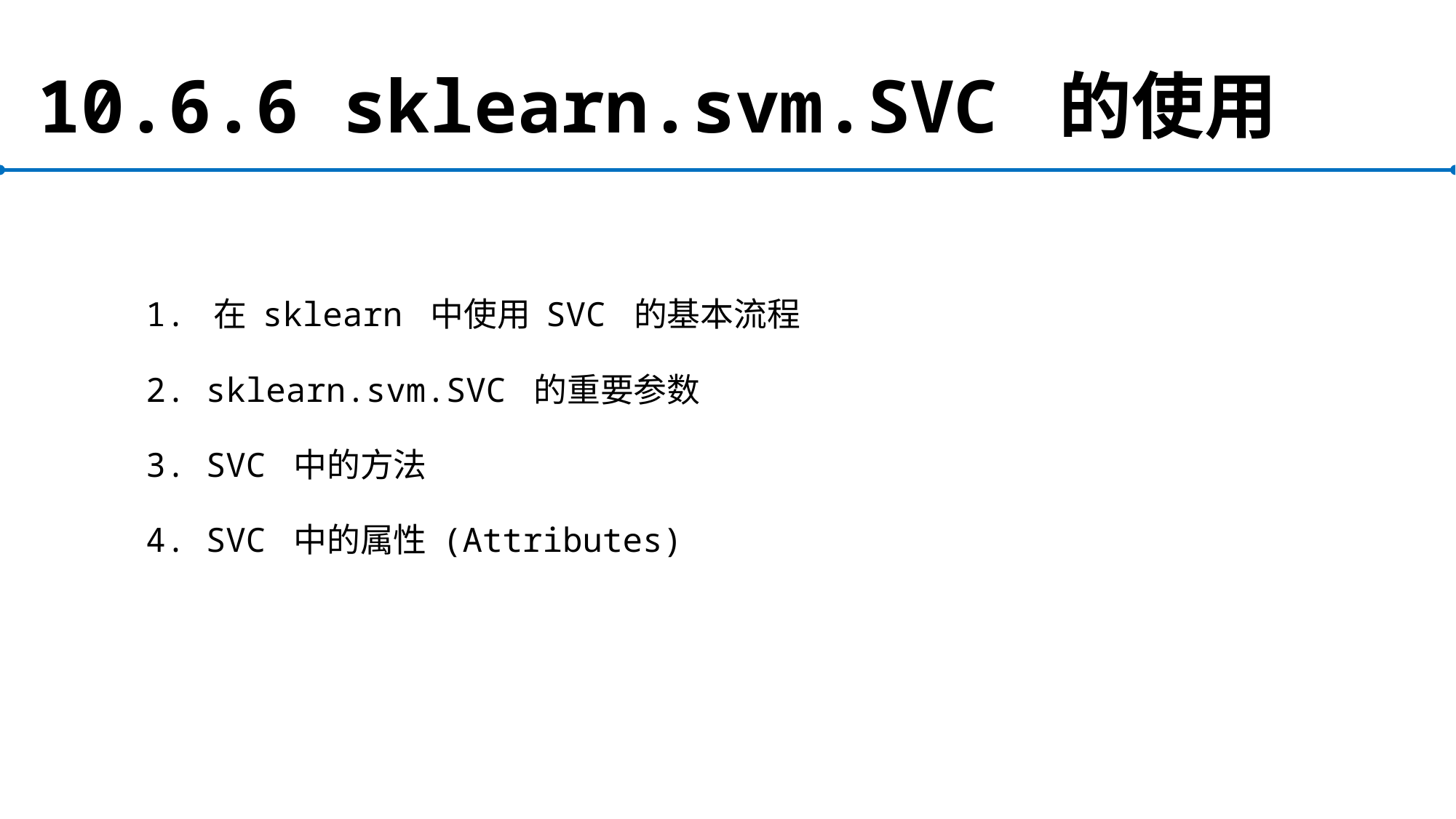

# 10.6.6 sklearn.svm.SVC 的使用
1. 在 sklearn 中使用 SVC 的基本流程
2. sklearn.svm.SVC 的重要参数
3. SVC 中的方法
4. SVC 中的属性 (Attributes)